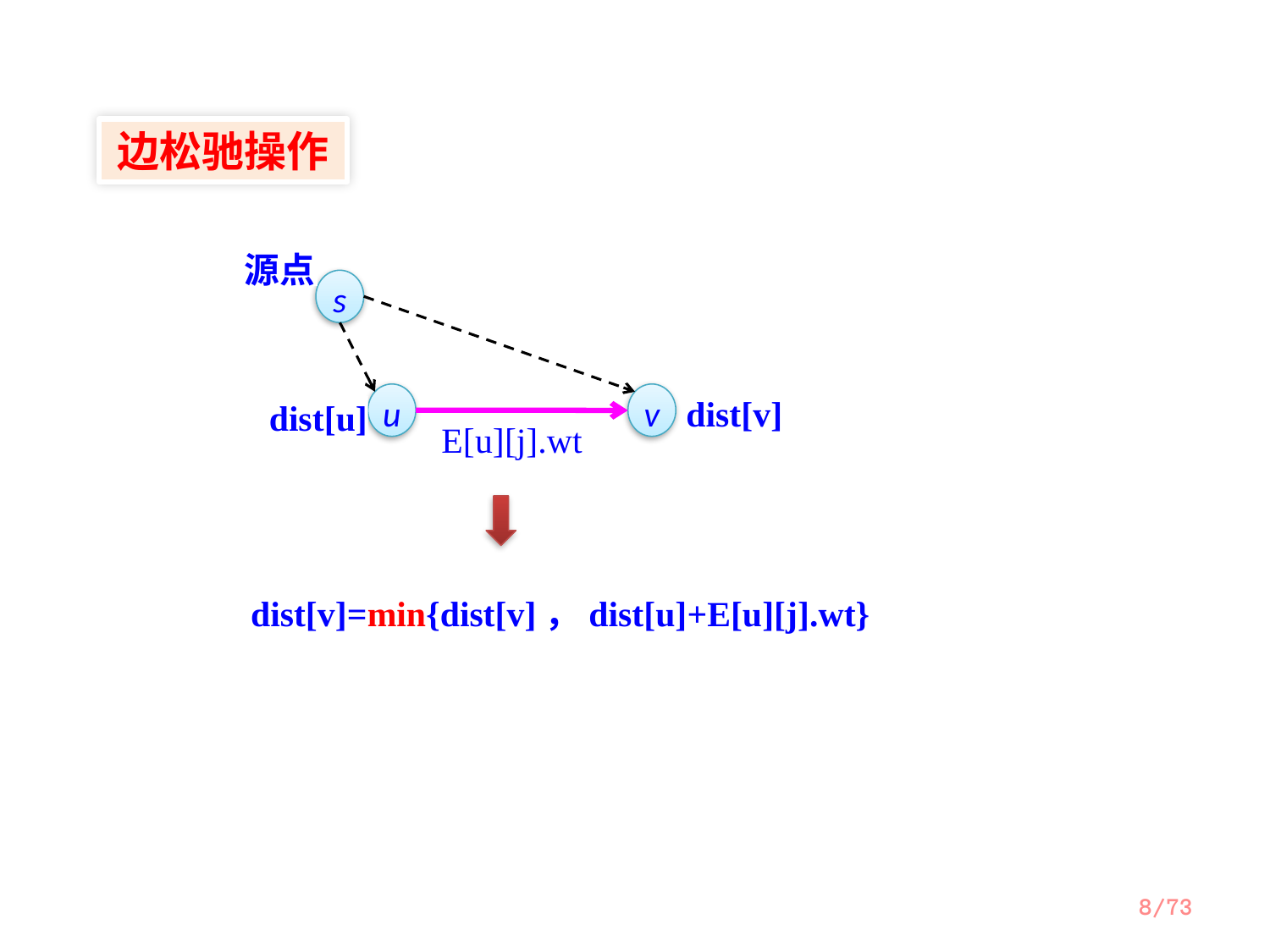

边松驰操作
源点
s

u
v
dist[v]
dist[u]

E[u][j].wt

dist[v]=min{dist[v]，dist[u]+E[u][j].wt}
8/73